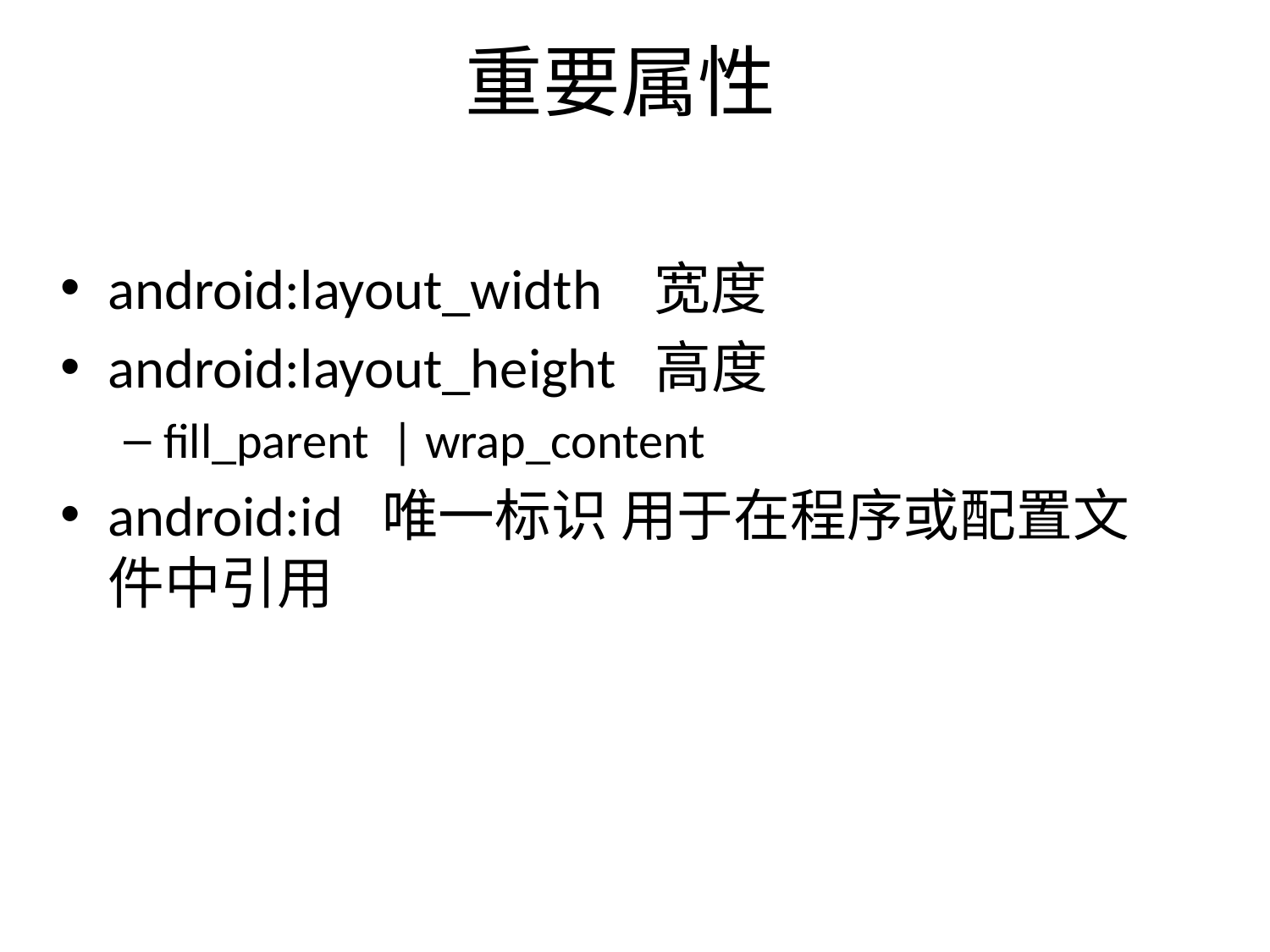

# 重要属性
android:layout_width   宽度
android:layout_height  高度
fill_parent  | wrap_content
android:id  唯一标识 用于在程序或配置文件中引用